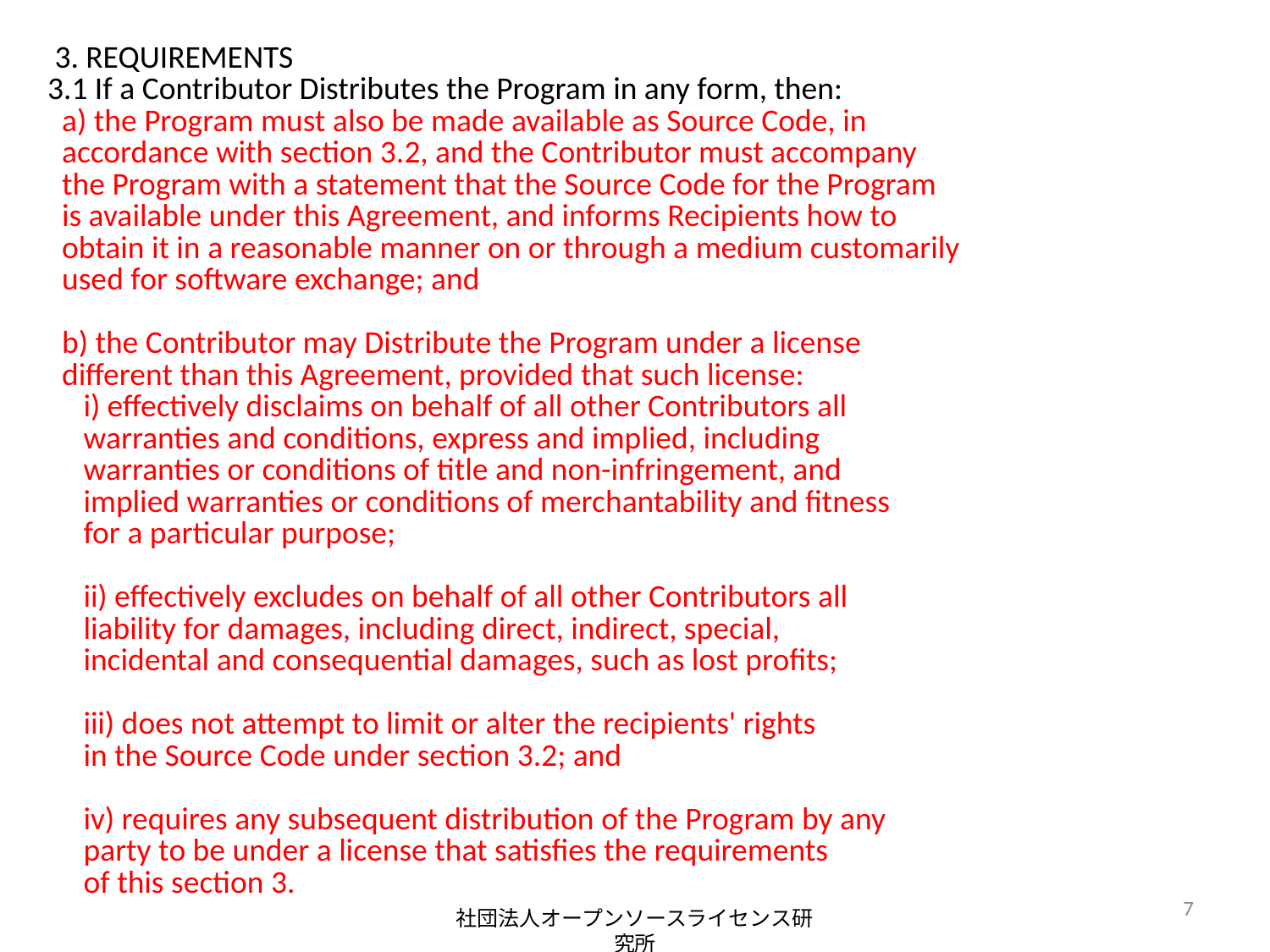

3. REQUIREMENTS
3.1 If a Contributor Distributes the Program in any form, then:
  a) the Program must also be made available as Source Code, in
  accordance with section 3.2, and the Contributor must accompany
  the Program with a statement that the Source Code for the Program
  is available under this Agreement, and informs Recipients how to
  obtain it in a reasonable manner on or through a medium customarily
  used for software exchange; and

  b) the Contributor may Distribute the Program under a license
  different than this Agreement, provided that such license:
     i) effectively disclaims on behalf of all other Contributors all
     warranties and conditions, express and implied, including
     warranties or conditions of title and non-infringement, and
     implied warranties or conditions of merchantability and fitness
     for a particular purpose;

     ii) effectively excludes on behalf of all other Contributors all
     liability for damages, including direct, indirect, special,
     incidental and consequential damages, such as lost profits;

     iii) does not attempt to limit or alter the recipients' rights
     in the Source Code under section 3.2; and

     iv) requires any subsequent distribution of the Program by any
     party to be under a license that satisfies the requirements
     of this section 3.
7
社団法人オープンソースライセンス研究所